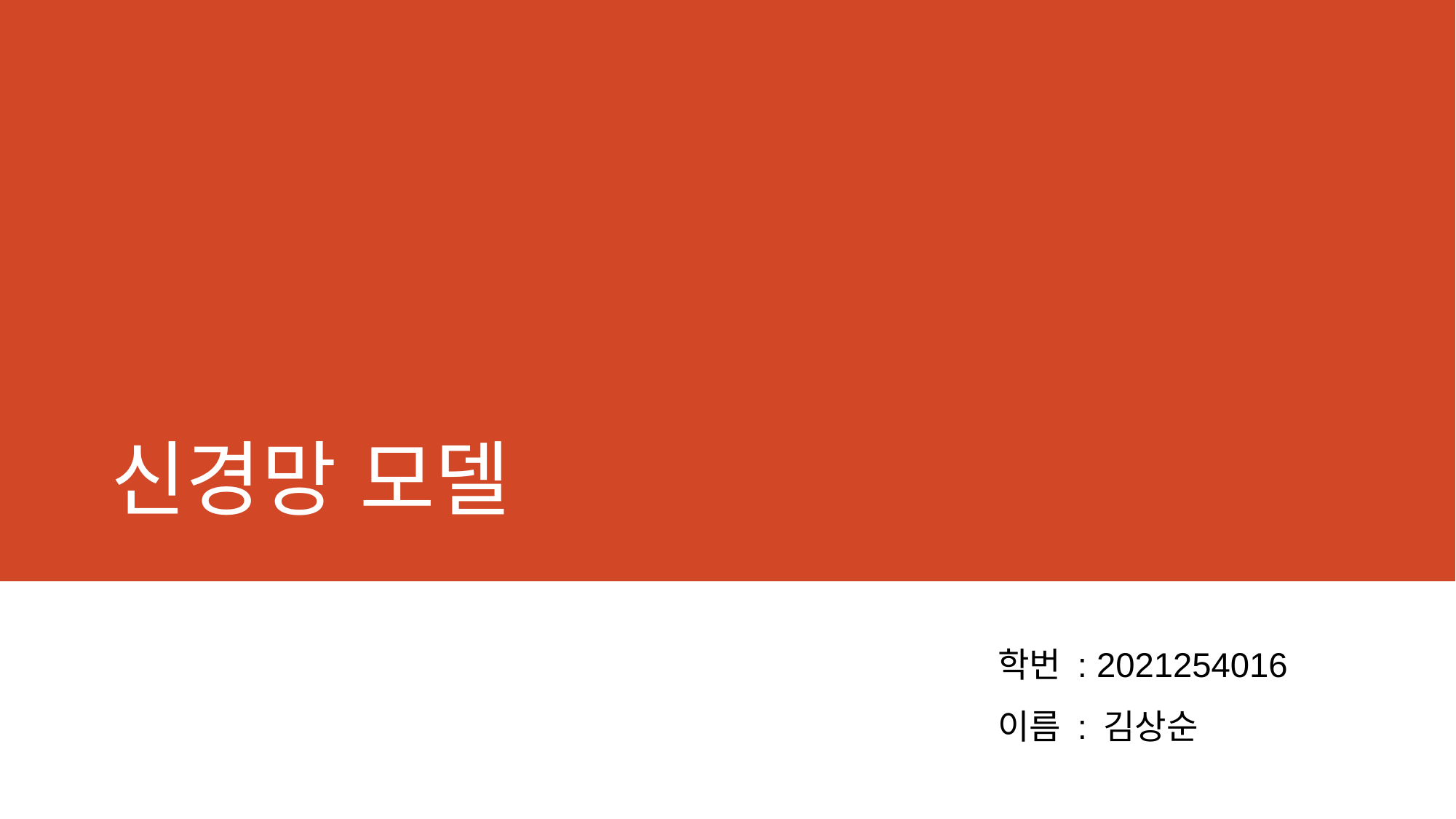

# 신경망 모델
학번 : 2021254016
이름 : 김상순